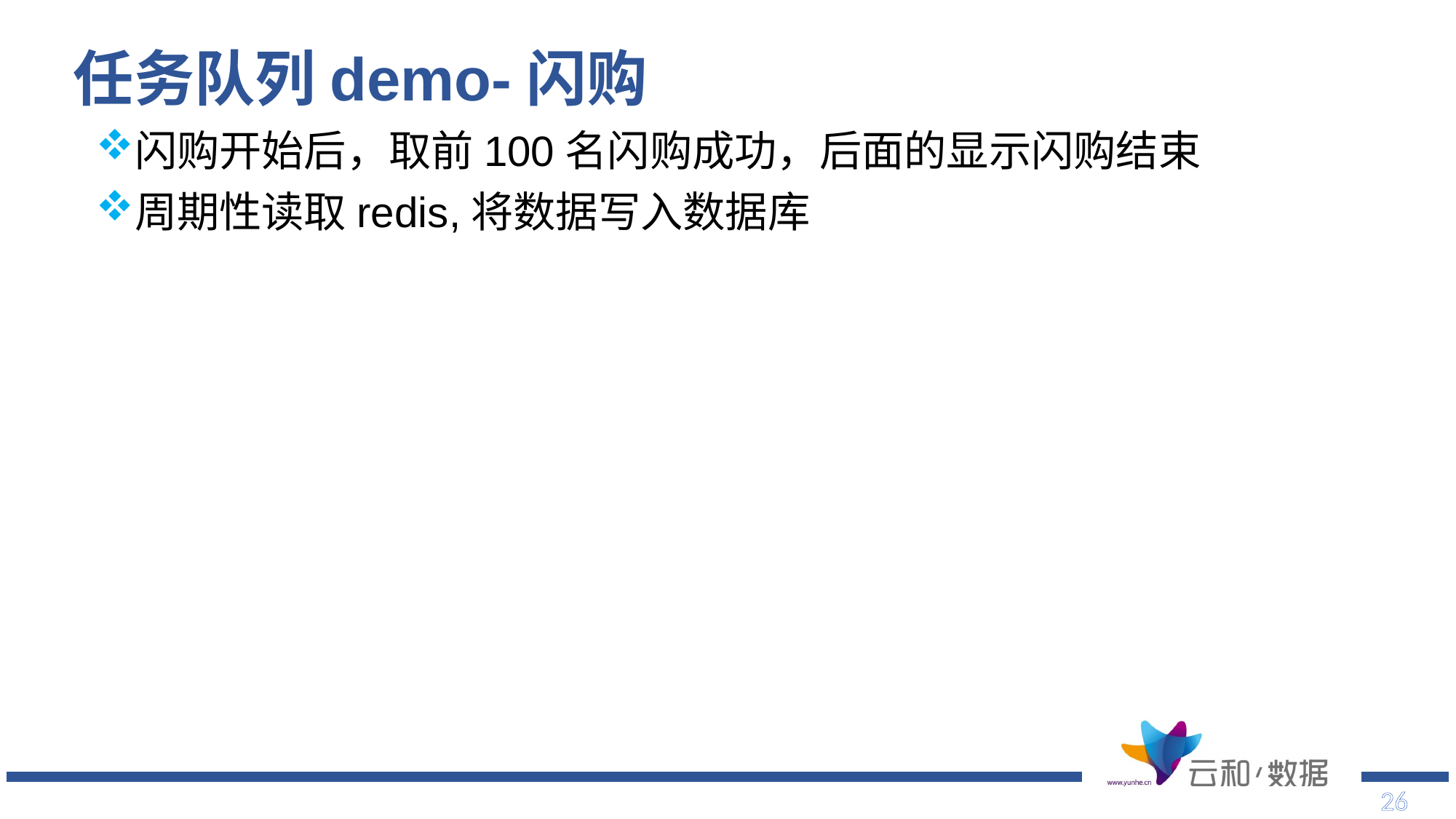

# 任务队列demo-闪购
闪购开始后，取前100名闪购成功，后面的显示闪购结束
周期性读取redis,将数据写入数据库